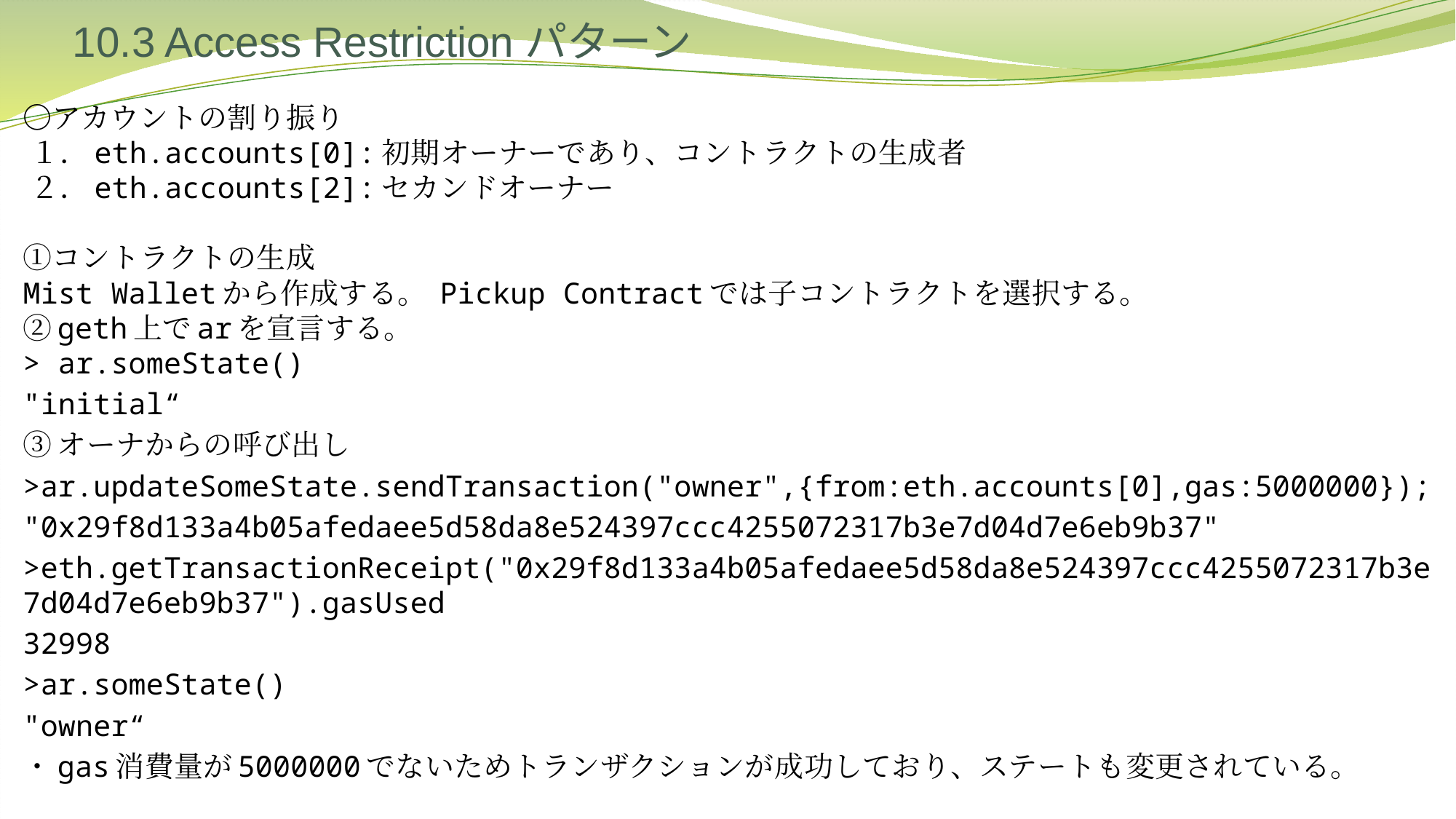

# 10.3 Access Restrictionパターン

〇アカウントの割り振り
 １．eth.accounts[0]:初期オーナーであり、コントラクトの生成者
 ２．eth.accounts[2]:セカンドオーナー
①コントラクトの生成
Mist Walletから作成する。 Pickup Contractでは子コントラクトを選択する。
②geth上でarを宣言する。
> ar.someState()
"initial“
③オーナからの呼び出し
>ar.updateSomeState.sendTransaction("owner",{from:eth.accounts[0],gas:5000000});
"0x29f8d133a4b05afedaee5d58da8e524397ccc4255072317b3e7d04d7e6eb9b37"
>eth.getTransactionReceipt("0x29f8d133a4b05afedaee5d58da8e524397ccc4255072317b3e7d04d7e6eb9b37").gasUsed
32998
>ar.someState()
"owner“
・gas消費量が5000000でないためトランザクションが成功しており、ステートも変更されている。